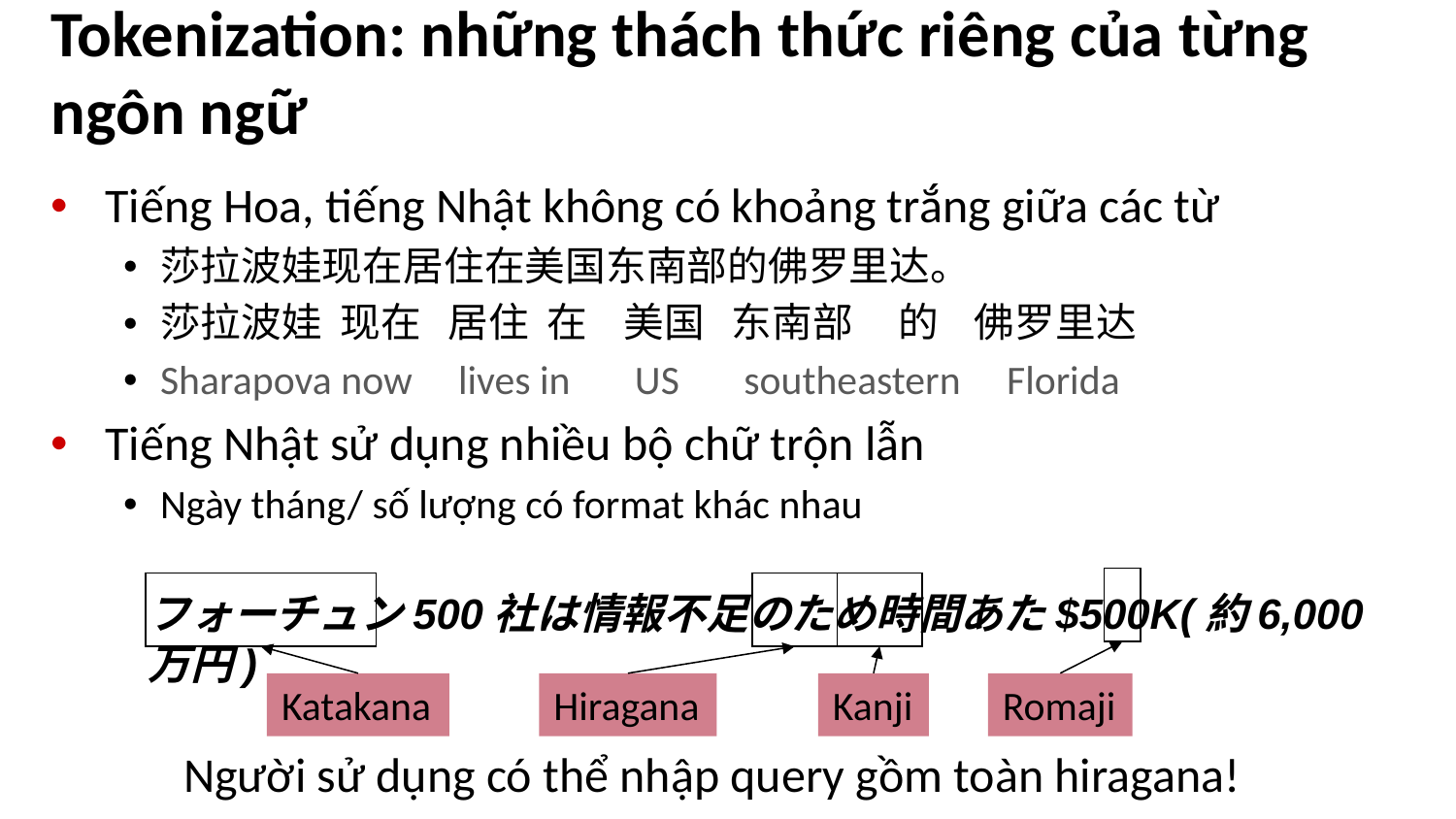

# Tokenization: những thách thức riêng của từng ngôn ngữ
Tiếng Hoa, tiếng Nhật không có khoảng trắng giữa các từ
莎拉波娃现在居住在美国东南部的佛罗里达。
莎拉波娃  现在   居住  在    美国   东南部     的    佛罗里达
Sharapova now     lives in       US       southeastern     Florida
Tiếng Nhật sử dụng nhiều bộ chữ trộn lẫn
Ngày tháng/ số lượng có format khác nhau

フォーチュン500社は情報不足のため時間あた$500K(約6,000万円)
Katakana
Hiragana
Kanji
Romaji
Người sử dụng có thể nhập query gồm toàn hiragana!